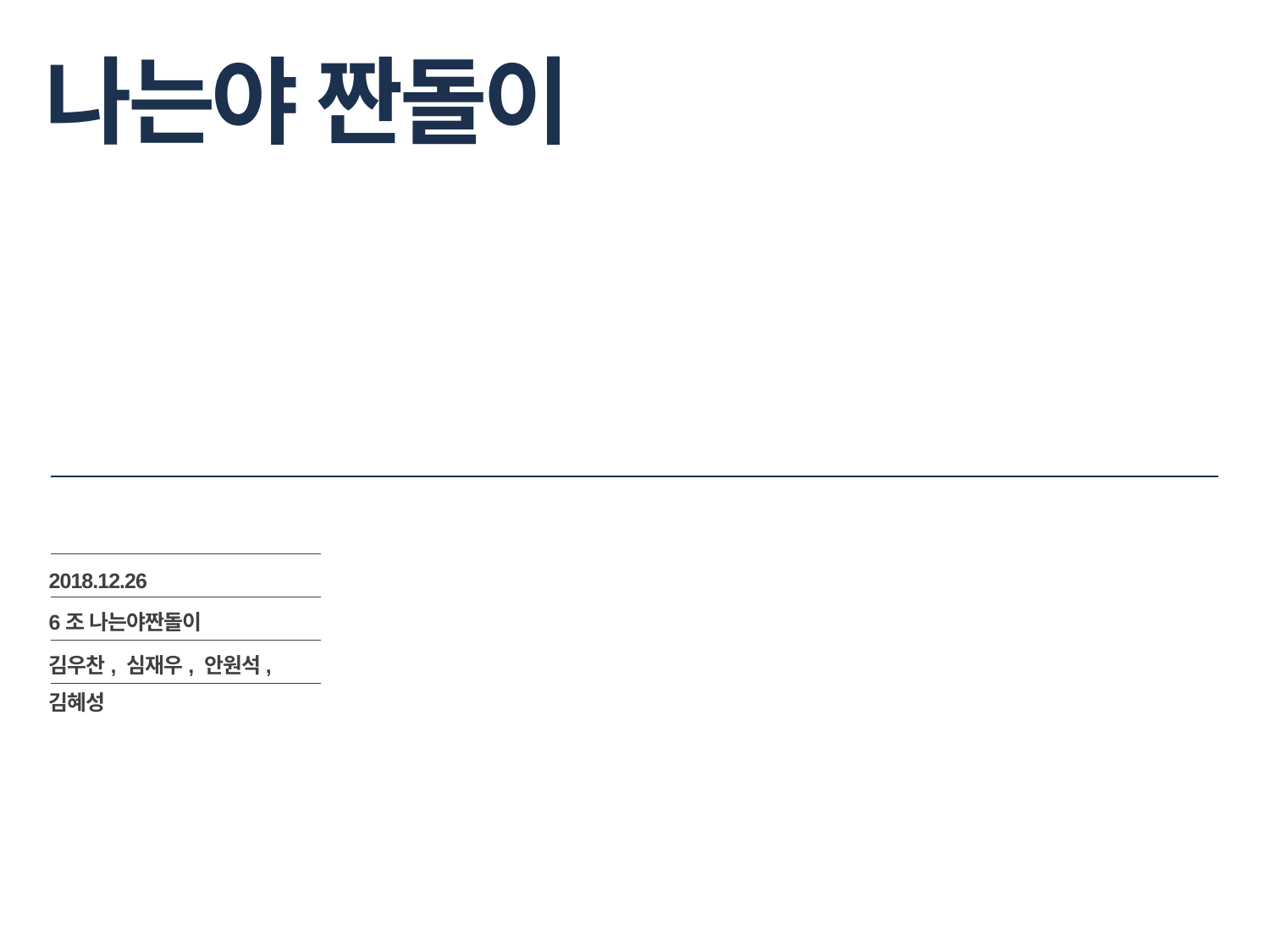

# 나는야 짠돌이
2018.12.26
6조 나는야짠돌이
김우찬, 심재우, 안원석, 김혜성